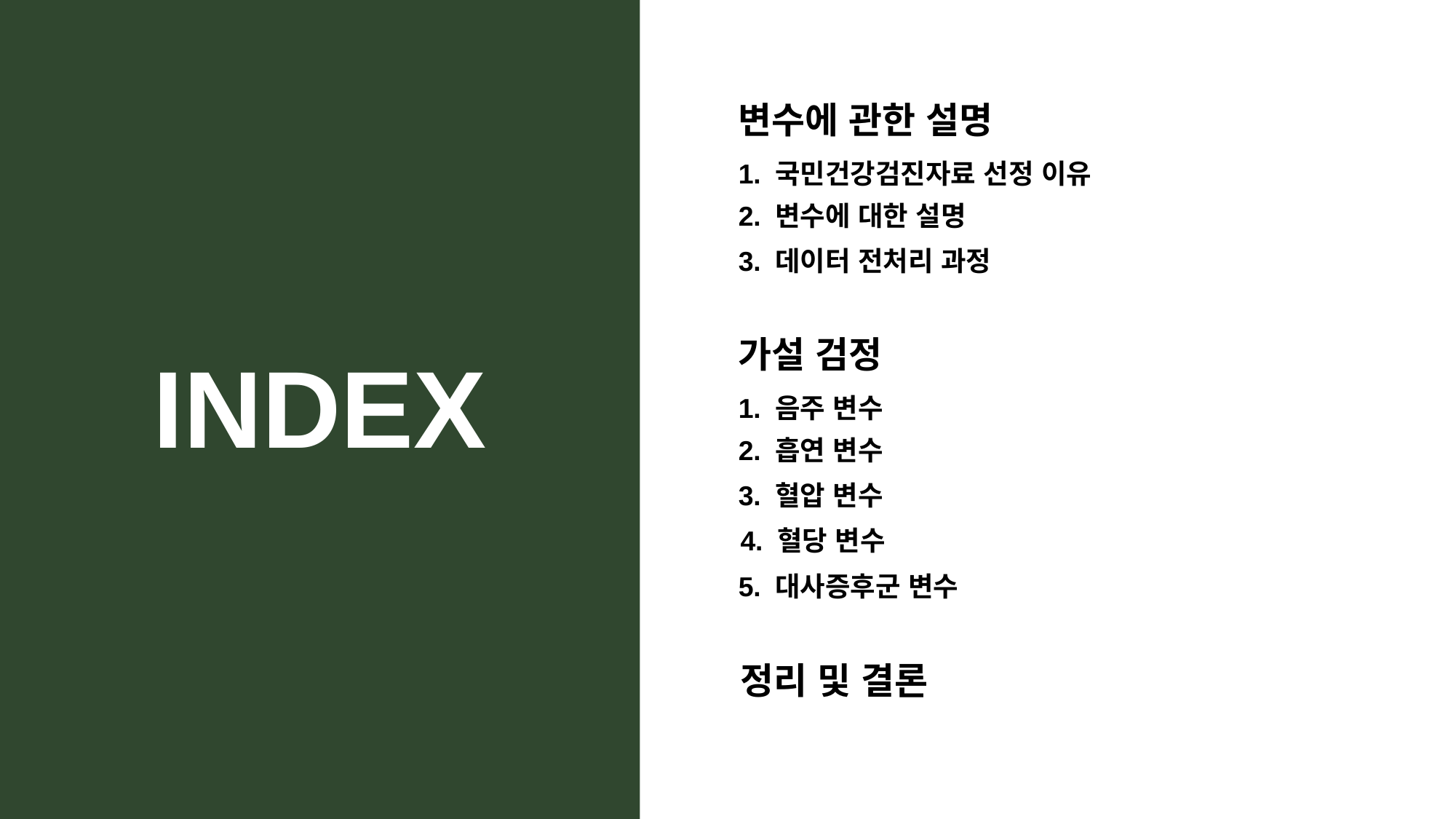

변수에 관한 설명
1. 국민건강검진자료 선정 이유
2. 변수에 대한 설명
3. 데이터 전처리 과정
가설 검정
1. 음주 변수
2. 흡연 변수
3. 혈압 변수
INDEX
4. 혈당 변수
5. 대사증후군 변수
정리 및 결론